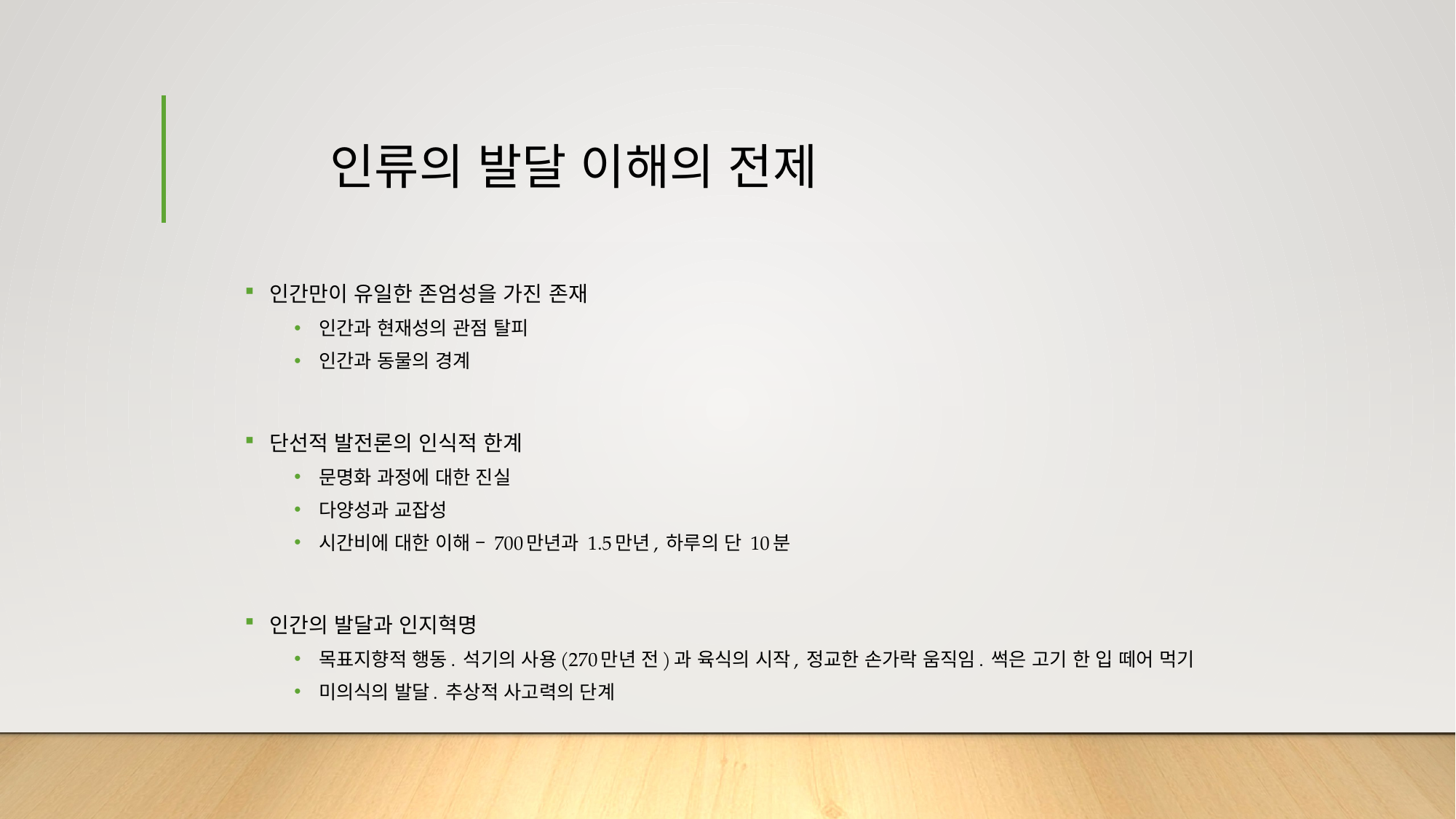

# 인류의 발달 이해의 전제
인간만이 유일한 존엄성을 가진 존재
인간과 현재성의 관점 탈피
인간과 동물의 경계

단선적 발전론의 인식적 한계
문명화 과정에 대한 진실
다양성과 교잡성
시간비에 대한 이해 – 700만년과 1.5만년, 하루의 단 10분

인간의 발달과 인지혁명
목표지향적 행동. 석기의 사용(270만년 전)과 육식의 시작, 정교한 손가락 움직임. 썩은 고기 한 입 떼어 먹기
미의식의 발달. 추상적 사고력의 단계